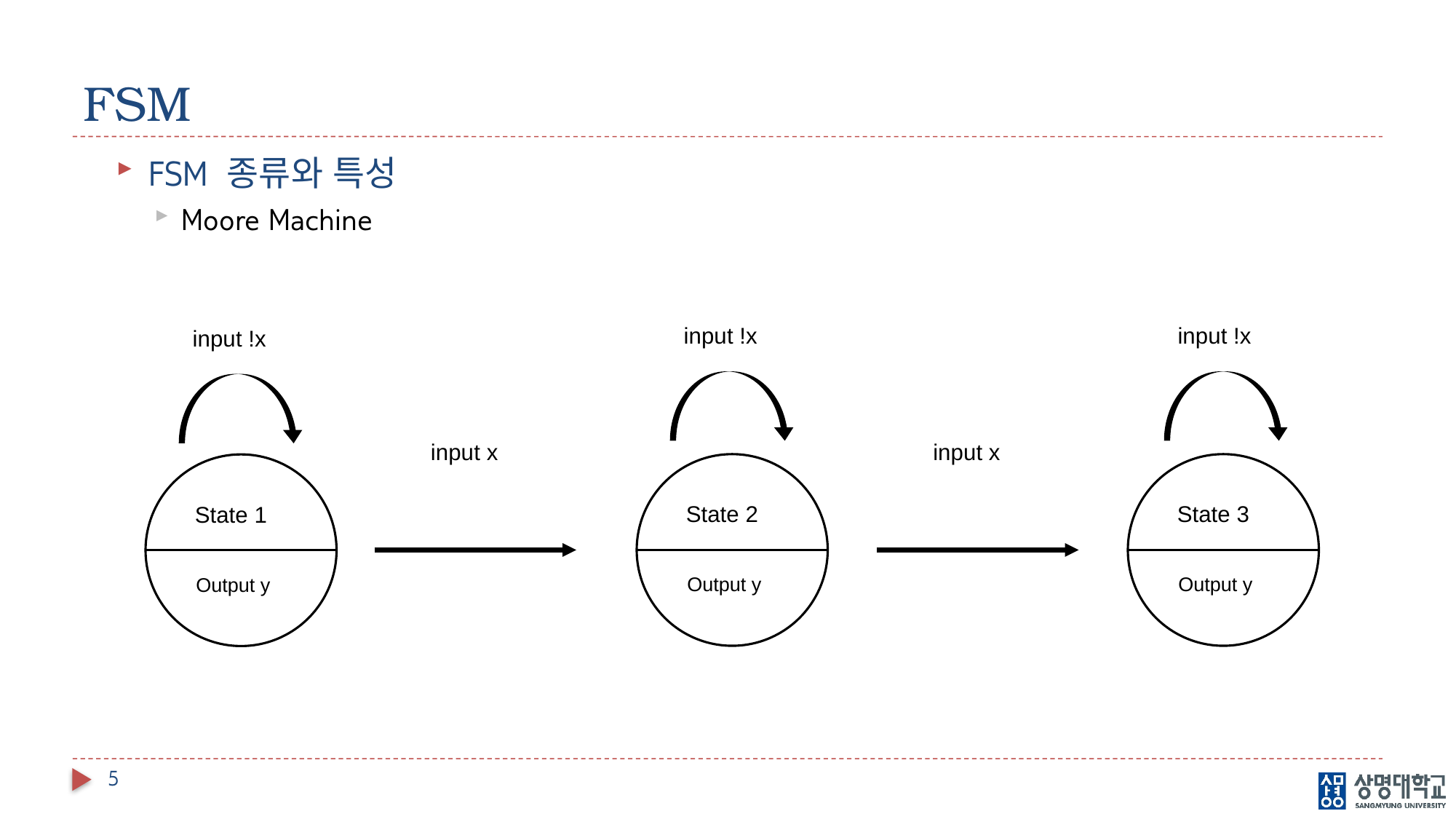

# FSM

FSM 종류와 특성
Moore Machine

input !x
input !x
input !x

input x
input x

State 2
State 3
State 1
Output y
Output y
Output y
5